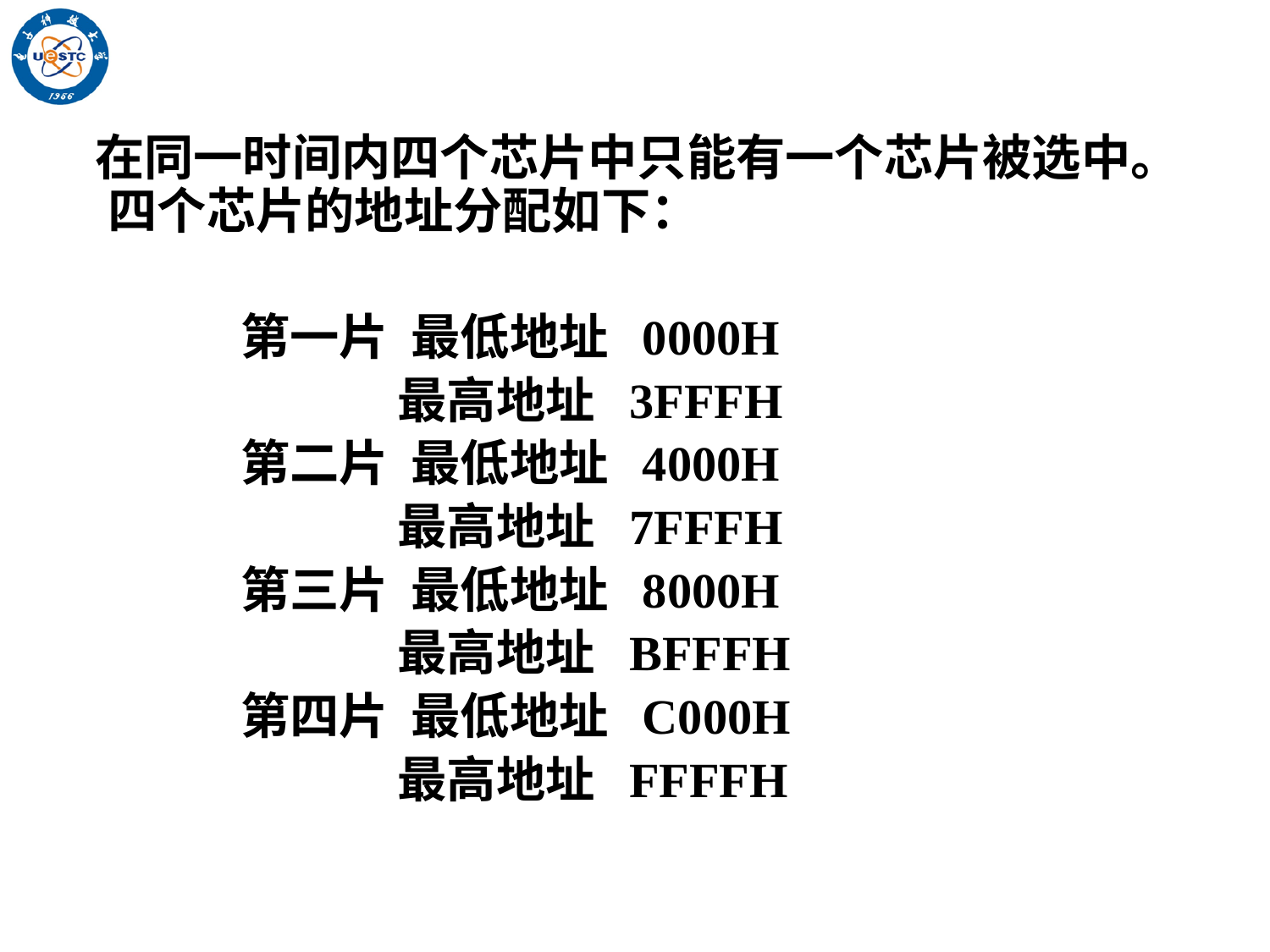

在同一时间内四个芯片中只能有一个芯片被选中。四个芯片的地址分配如下：

               第一片  最低地址  0000H
                             最高地址  3FFFH
               第二片  最低地址  4000H
                             最高地址  7FFFH
               第三片  最低地址  8000H
                             最高地址  BFFFH
               第四片  最低地址  C000H
                             最高地址  FFFFH